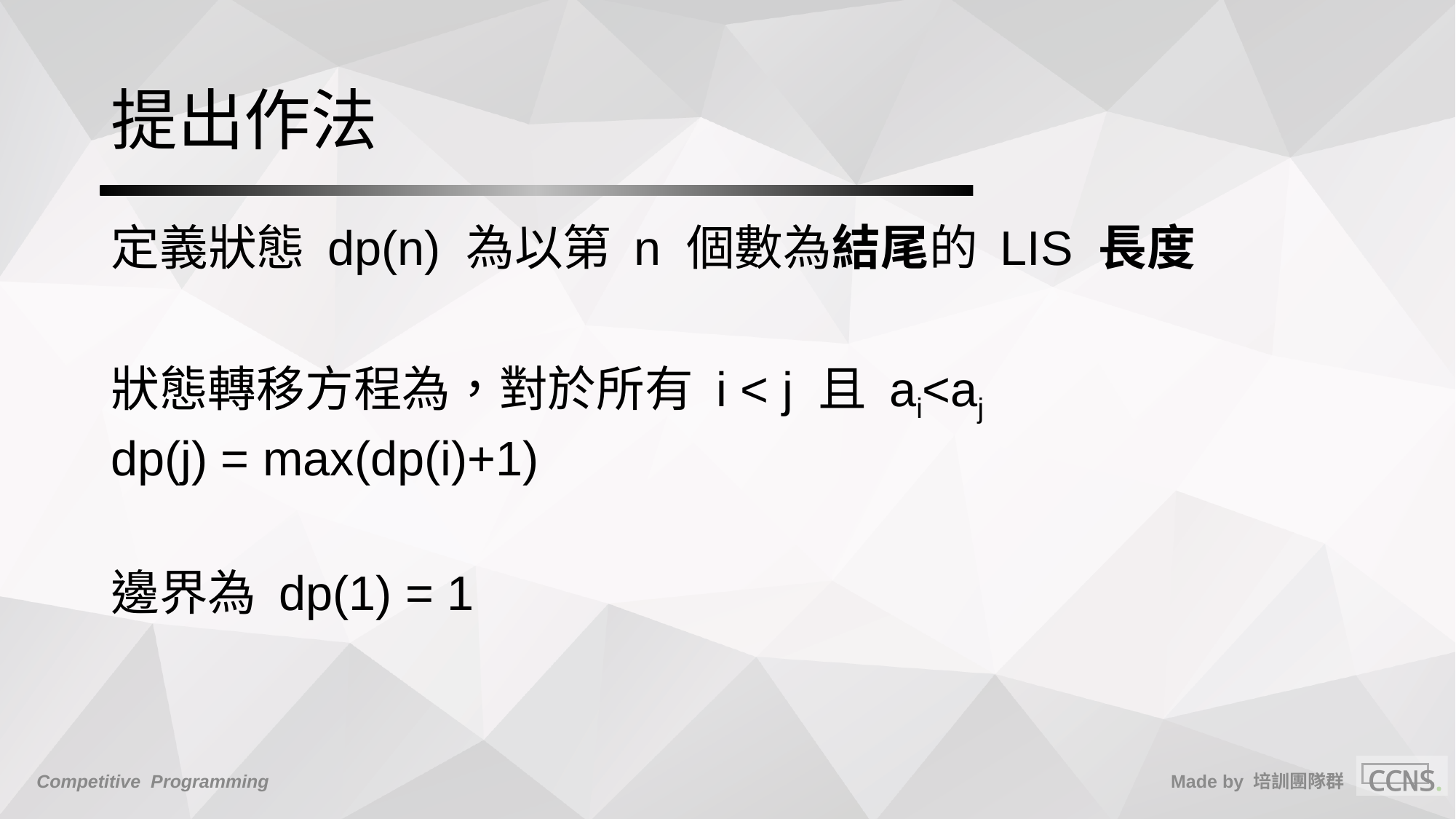

# 提出作法
定義狀態 dp(n) 為以第 n 個數為結尾的 LIS 長度

狀態轉移方程為，對於所有 i < j 且 ai<aj
dp(j) = max(dp(i)+1)

邊界為 dp(1) = 1